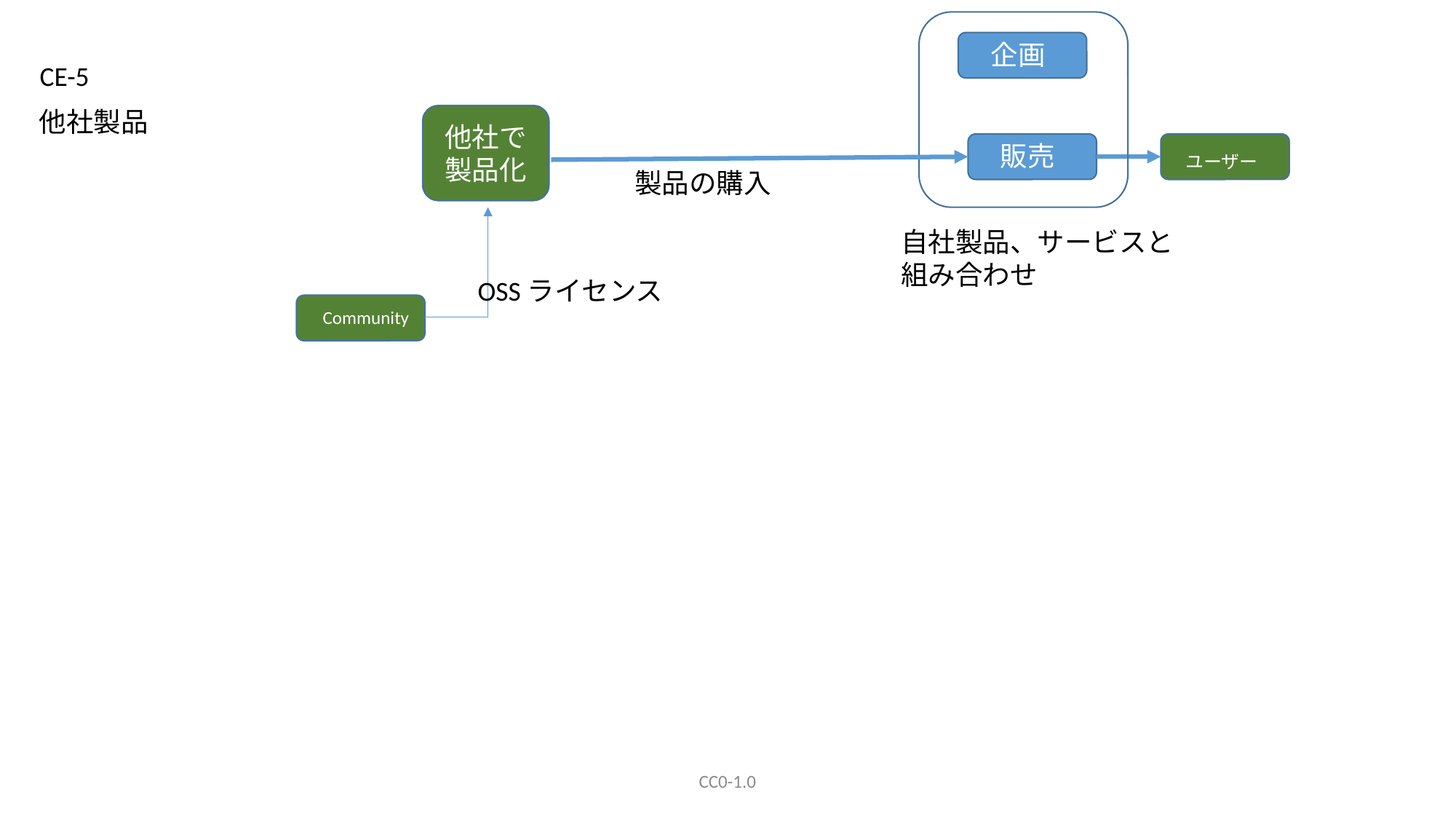

企画
CE-5
他社製品
他社で製品化
開発

販売

ユーザー
製品の購入
自社製品、サービスと
組み合わせ
OSSライセンス

Community
CC0-1.0